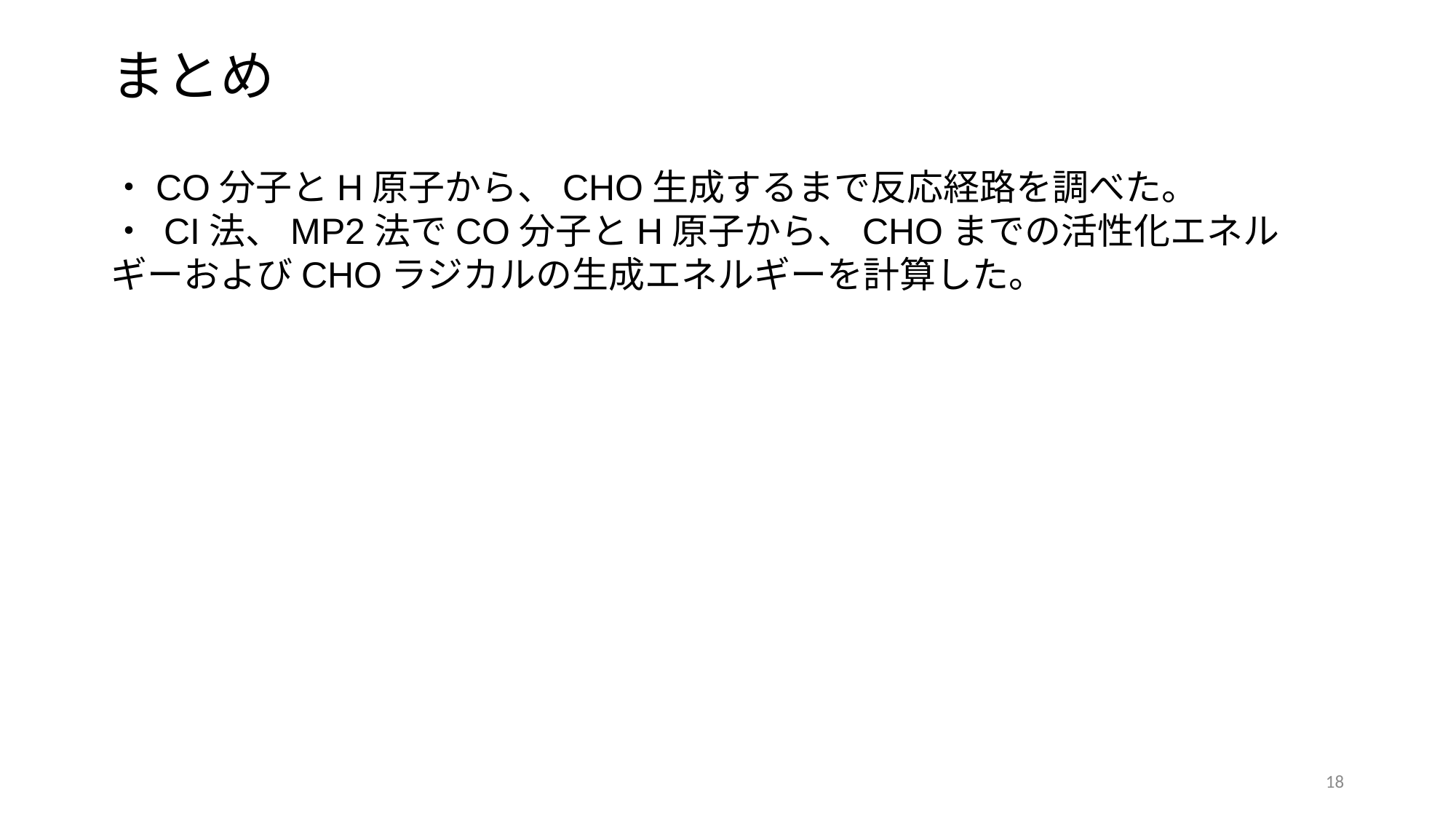

まとめ
・CO分子とH原子から、CHO生成するまで反応経路を調べた。
・ CI法、MP2法でCO分子とH原子から、CHOまでの活性化エネルギーおよびCHOラジカルの生成エネルギーを計算した。
18